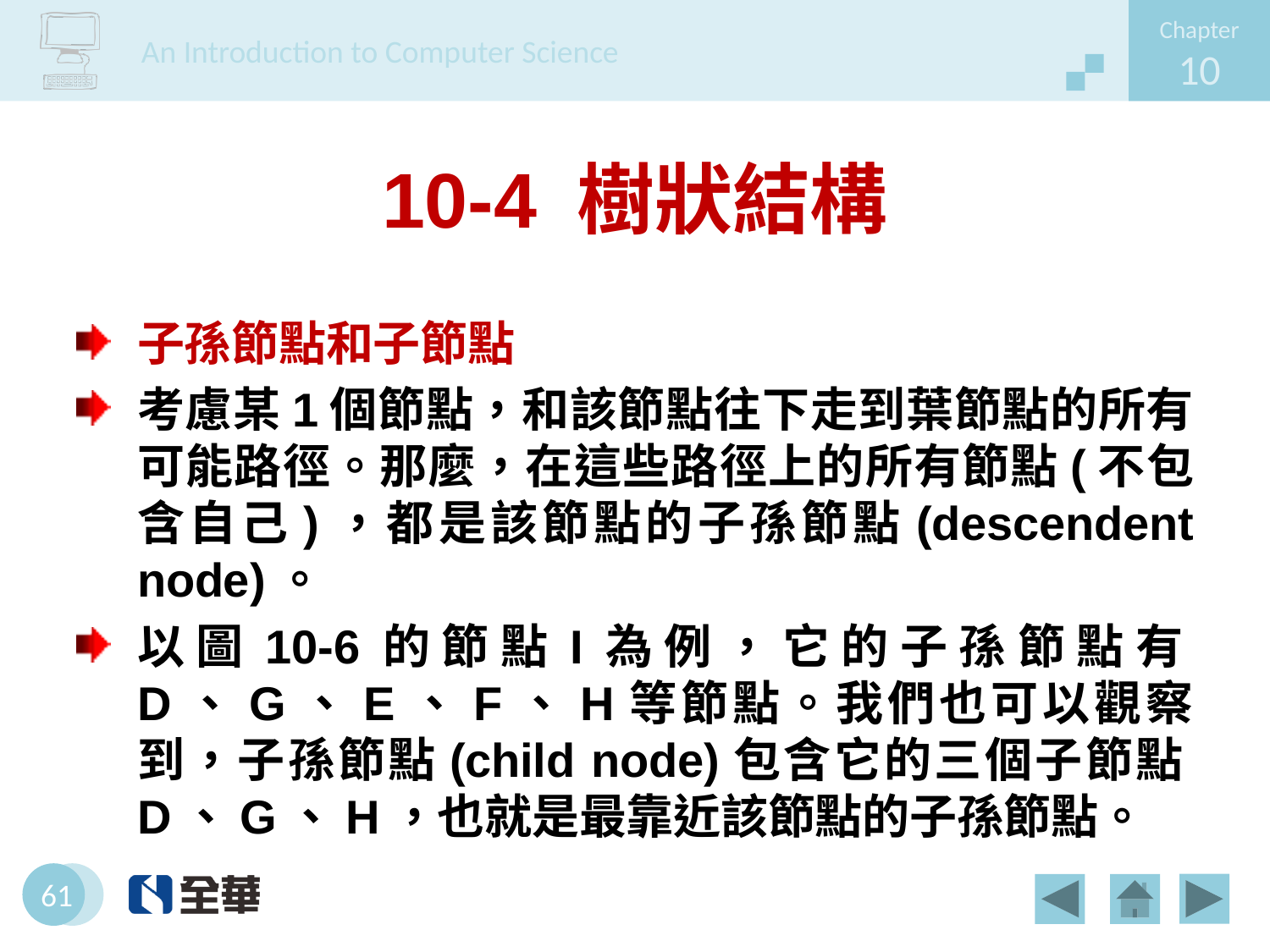

# 10-4 樹狀結構
子孫節點和子節點
考慮某1個節點，和該節點往下走到葉節點的所有可能路徑。那麼，在這些路徑上的所有節點(不包含自己)，都是該節點的子孫節點(descendent node)。
以圖10-6的節點I為例，它的子孫節點有D、G、E、F、H等節點。我們也可以觀察到，子孫節點(child node)包含它的三個子節點D、G、H，也就是最靠近該節點的子孫節點。